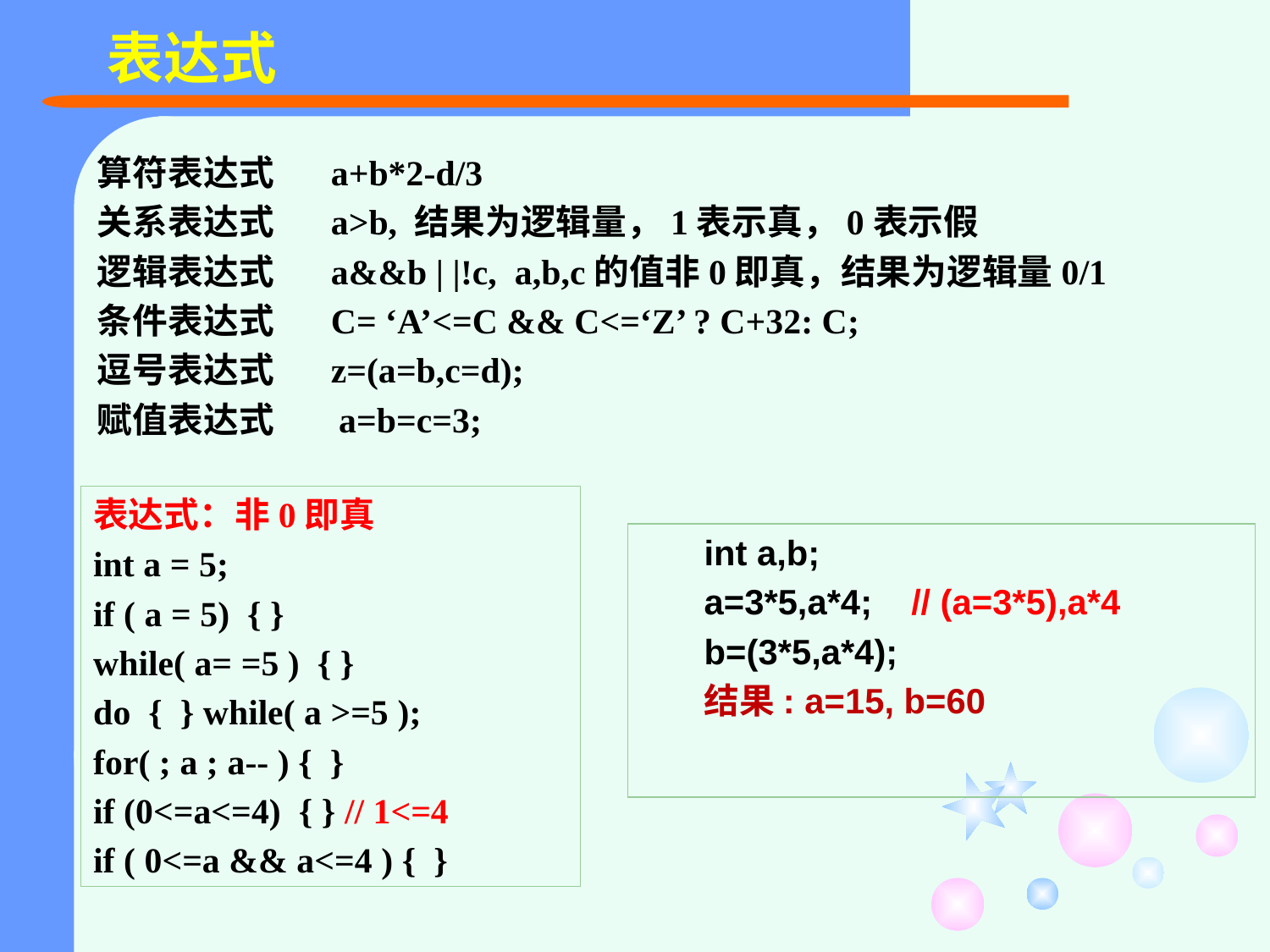

表达式
算符表达式      a+b*2-d/3
关系表达式      a>b, 结果为逻辑量，1表示真，0表示假
逻辑表达式      a&&b | |!c,  a,b,c的值非0即真，结果为逻辑量0/1
条件表达式      C= ‘A’<=C && C<=‘Z’ ? C+32: C;
逗号表达式      z=(a=b,c=d);
赋值表达式       a=b=c=3;
表达式：非0即真
int a = 5;
if ( a = 5)  { }
while( a= =5 )  { }
do  {  } while( a >=5 );
for( ; a ; a-- ) {  }
if (0<=a<=4)  { } // 1<=4
if ( 0<=a && a<=4 ) {  }
int a,b;
a=3*5,a*4;    // (a=3*5),a*4
b=(3*5,a*4);
结果: a=15, b=60